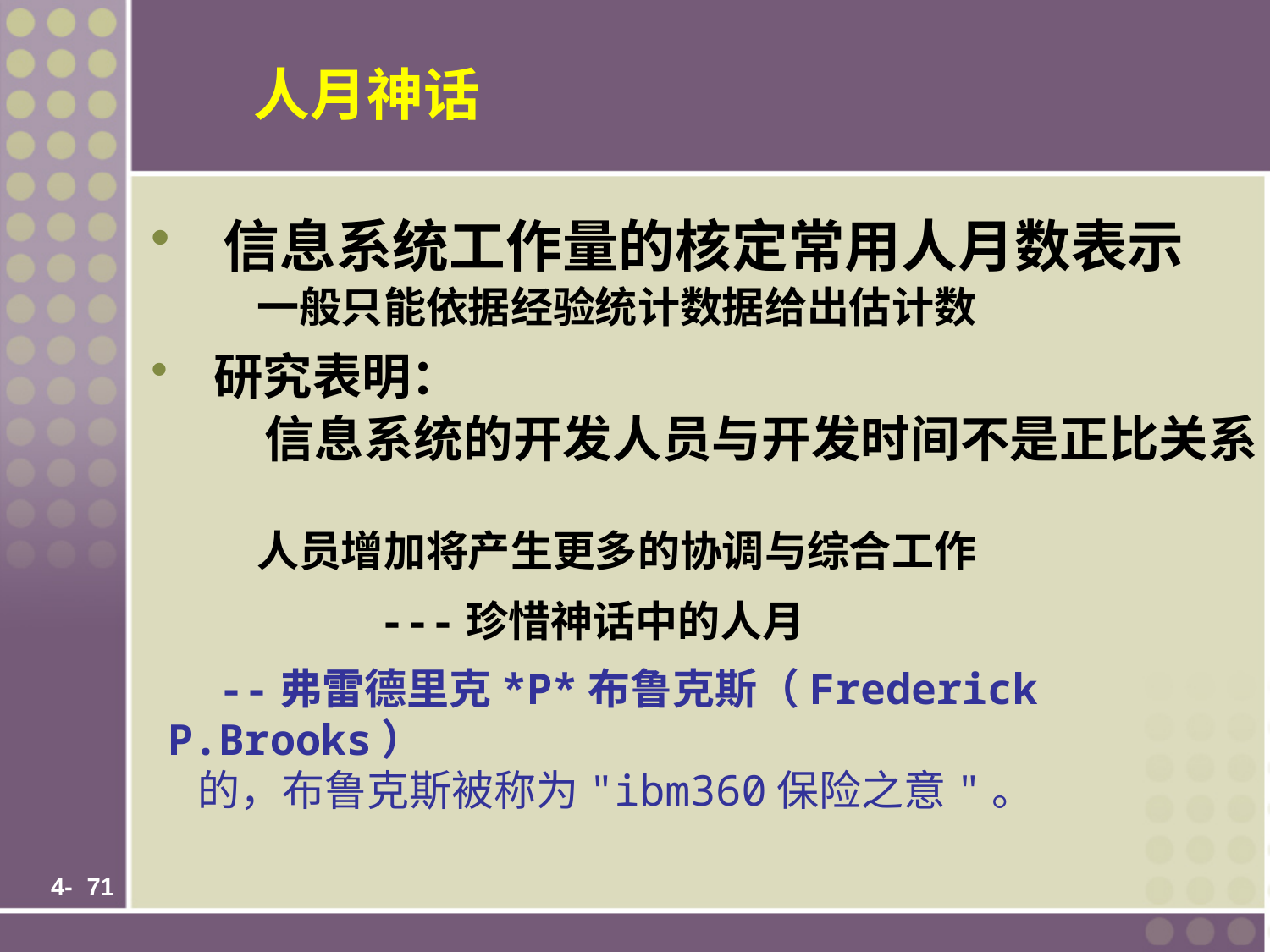

人月神话
   信息系统工作量的核定常用人月数表示
   一般只能依据经验统计数据给出估计数
   研究表明：
   信息系统的开发人员与开发时间不是正比关系
   人员增加将产生更多的协调与综合工作
         ---珍惜神话中的人月
  --弗雷德里克*P*布鲁克斯（Frederick P.Brooks）
  的，布鲁克斯被称为"ibm360保险之意"。
  4-  71